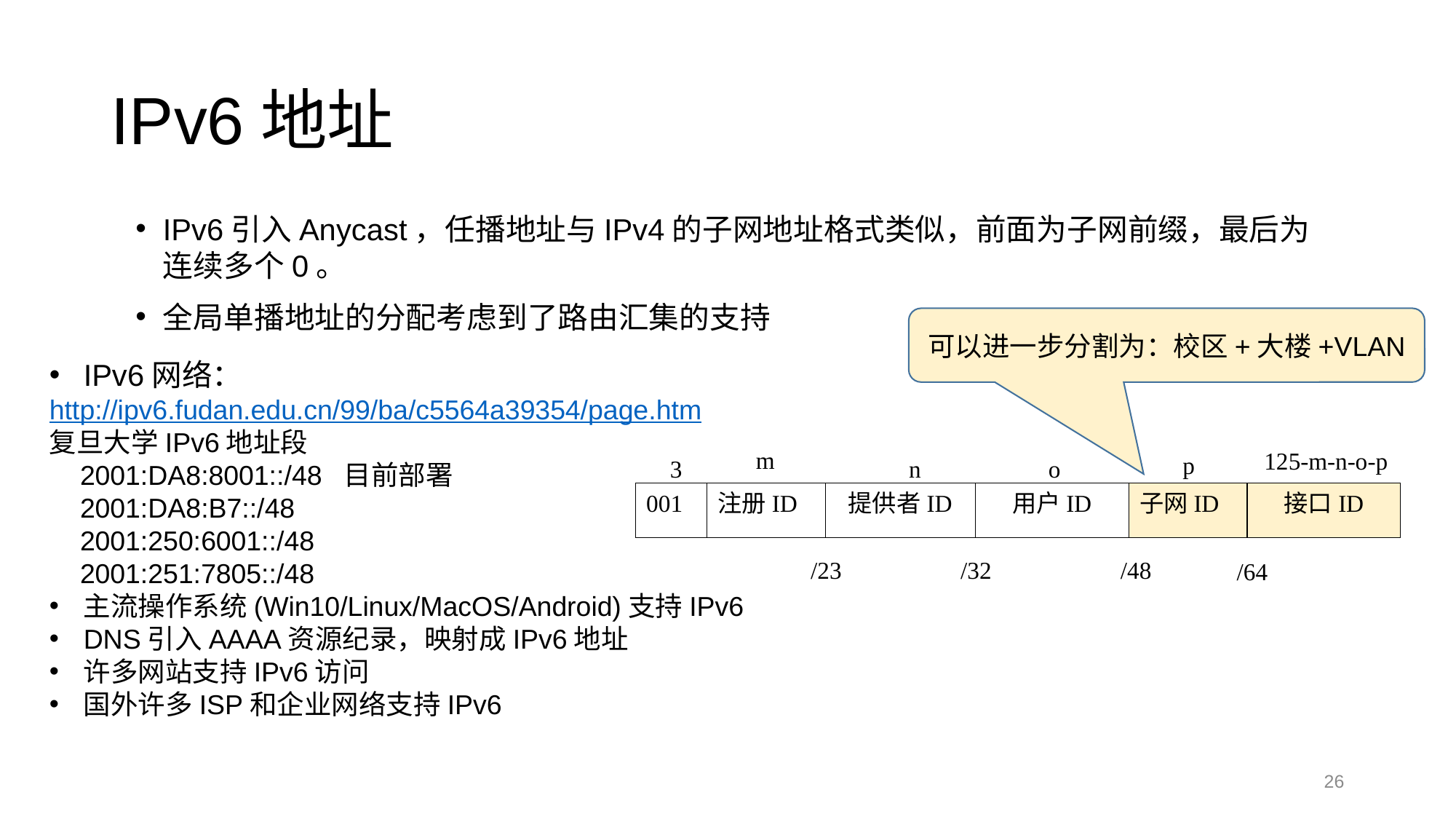

# IPv6地址

IPv6引入Anycast，任播地址与IPv4的子网地址格式类似，前面为子网前缀，最后为连续多个0。
全局单播地址的分配考虑到了路由汇集的支持

可以进一步分割为：校区+大楼+VLAN
IPv6网络：
http://ipv6.fudan.edu.cn/99/ba/c5564a39354/page.htm
复旦大学IPv6地址段
    2001:DA8:8001::/48  目前部署
    2001:DA8:B7::/48
    2001:250:6001::/48
    2001:251:7805::/48
主流操作系统(Win10/Linux/MacOS/Android)支持IPv6
DNS引入AAAA资源纪录，映射成IPv6地址
许多网站支持IPv6访问
国外许多ISP和企业网络支持IPv6
m
125-m-n-o-p
p
3
n
o
001
注册ID
提供者ID
用户ID
子网ID
接口ID
/32
/23
/48
/64
26